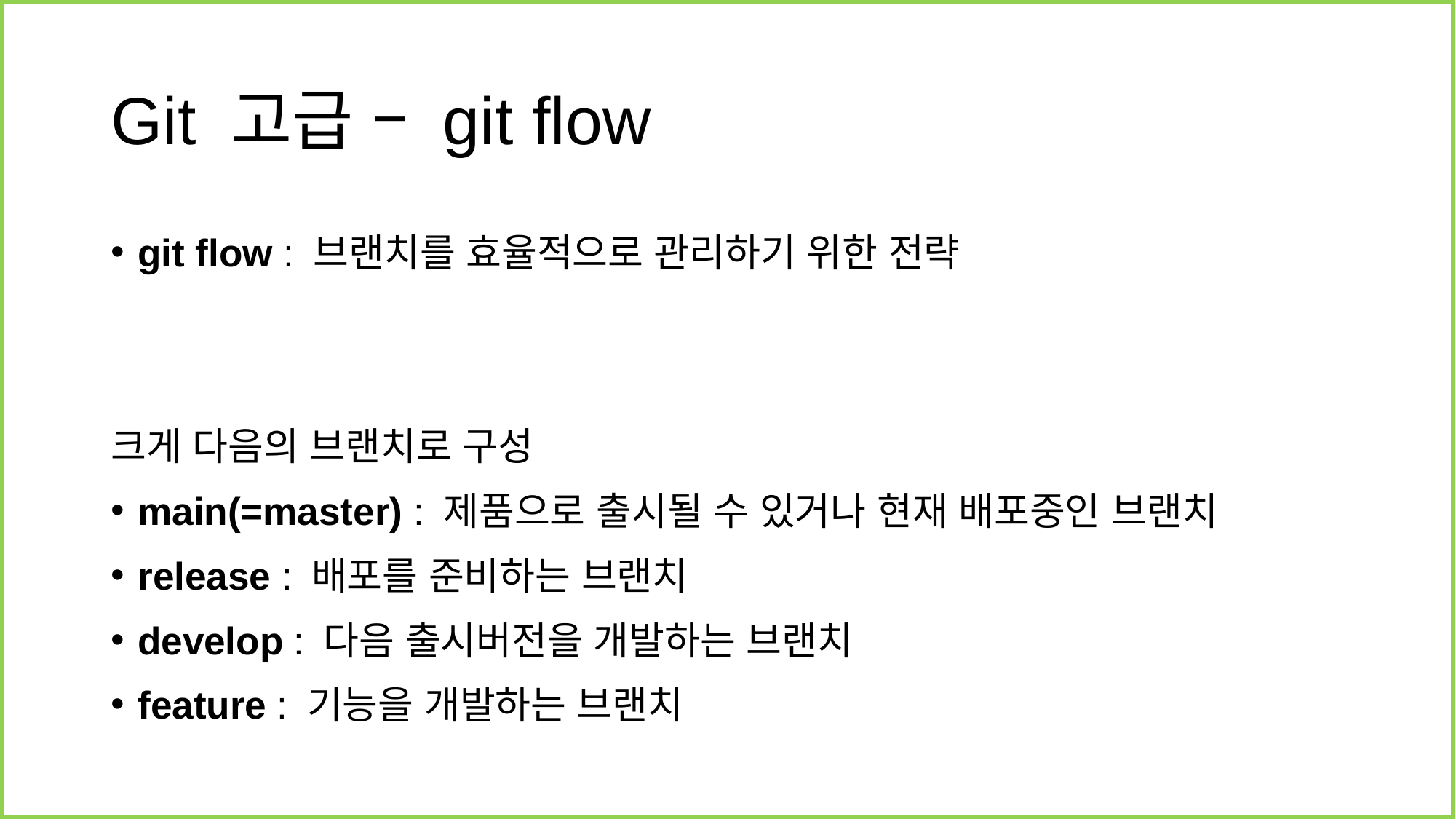

# Git 고급 – git flow
git flow : 브랜치를 효율적으로 관리하기 위한 전략

크게 다음의 브랜치로 구성
main(=master) : 제품으로 출시될 수 있거나 현재 배포중인 브랜치
release : 배포를 준비하는 브랜치
develop : 다음 출시버전을 개발하는 브랜치
feature : 기능을 개발하는 브랜치